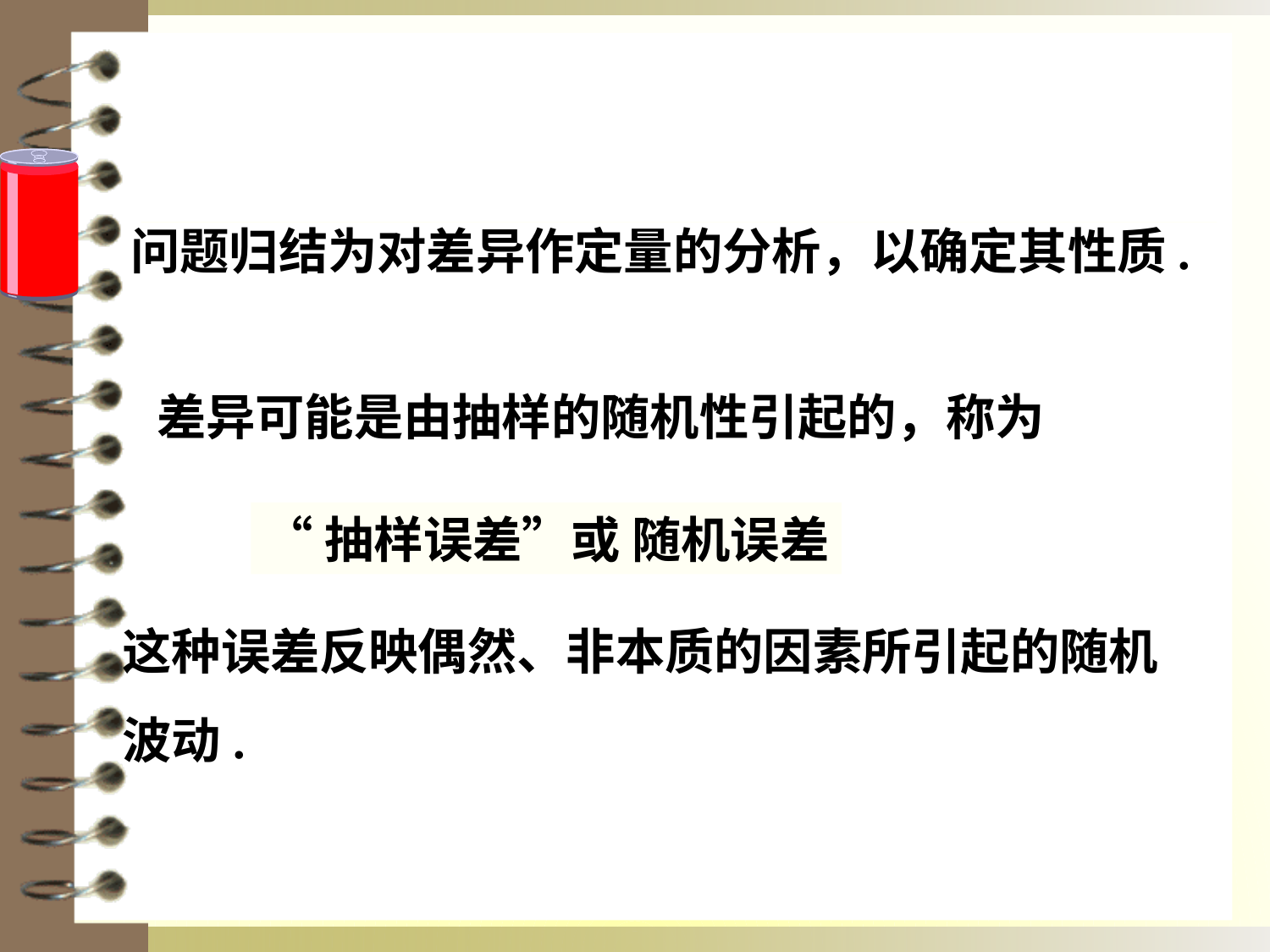

问题归结为对差异作定量的分析，以确定其性质.
差异可能是由抽样的随机性引起的，称为
“抽样误差”或 随机误差
这种误差反映偶然、非本质的因素所引起的随机
波动.